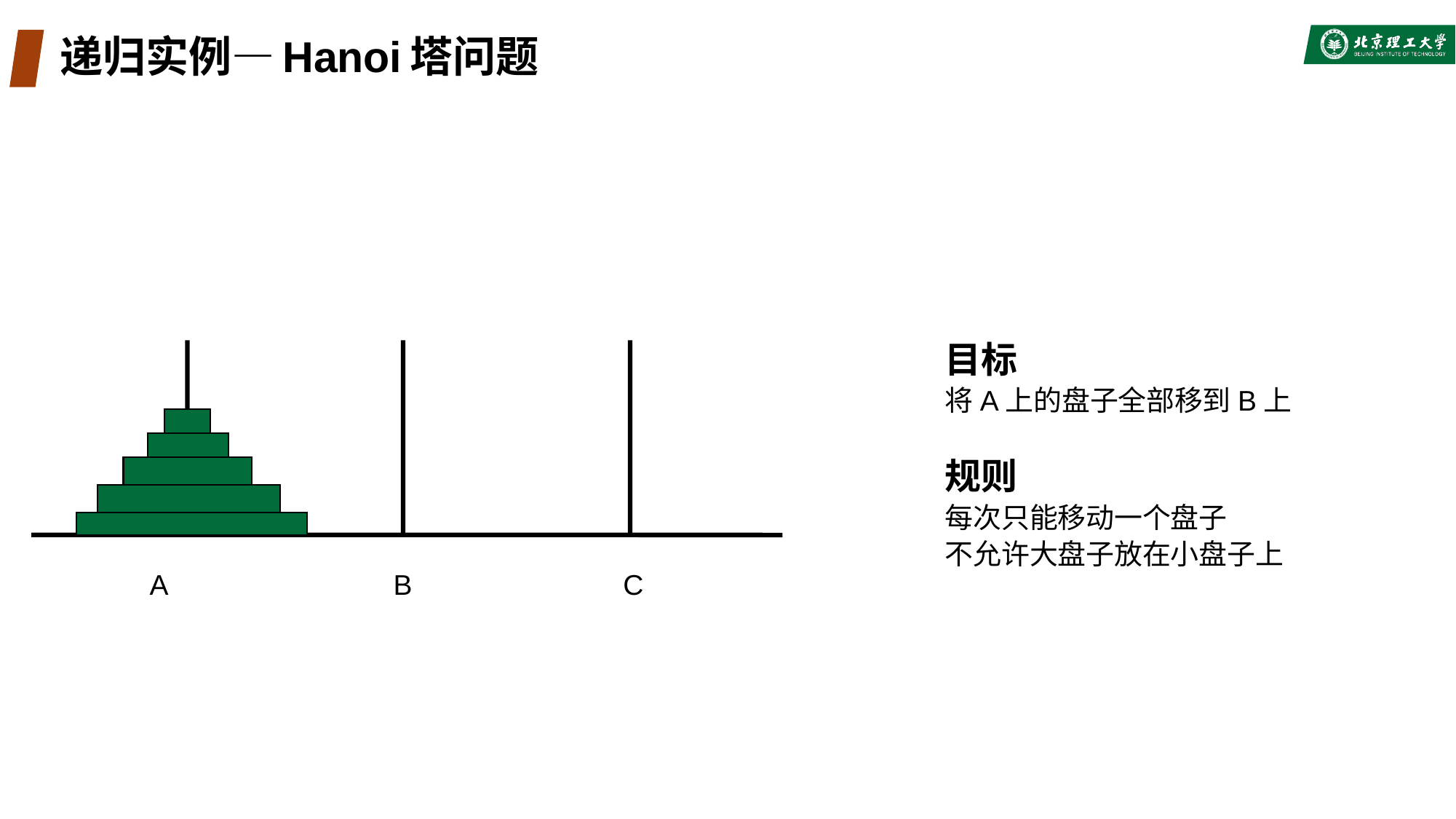

# 递归实例—Hanoi塔问题
目标
将A上的盘子全部移到B上
规则
每次只能移动一个盘子
不允许大盘子放在小盘子上

 A                             B                           C